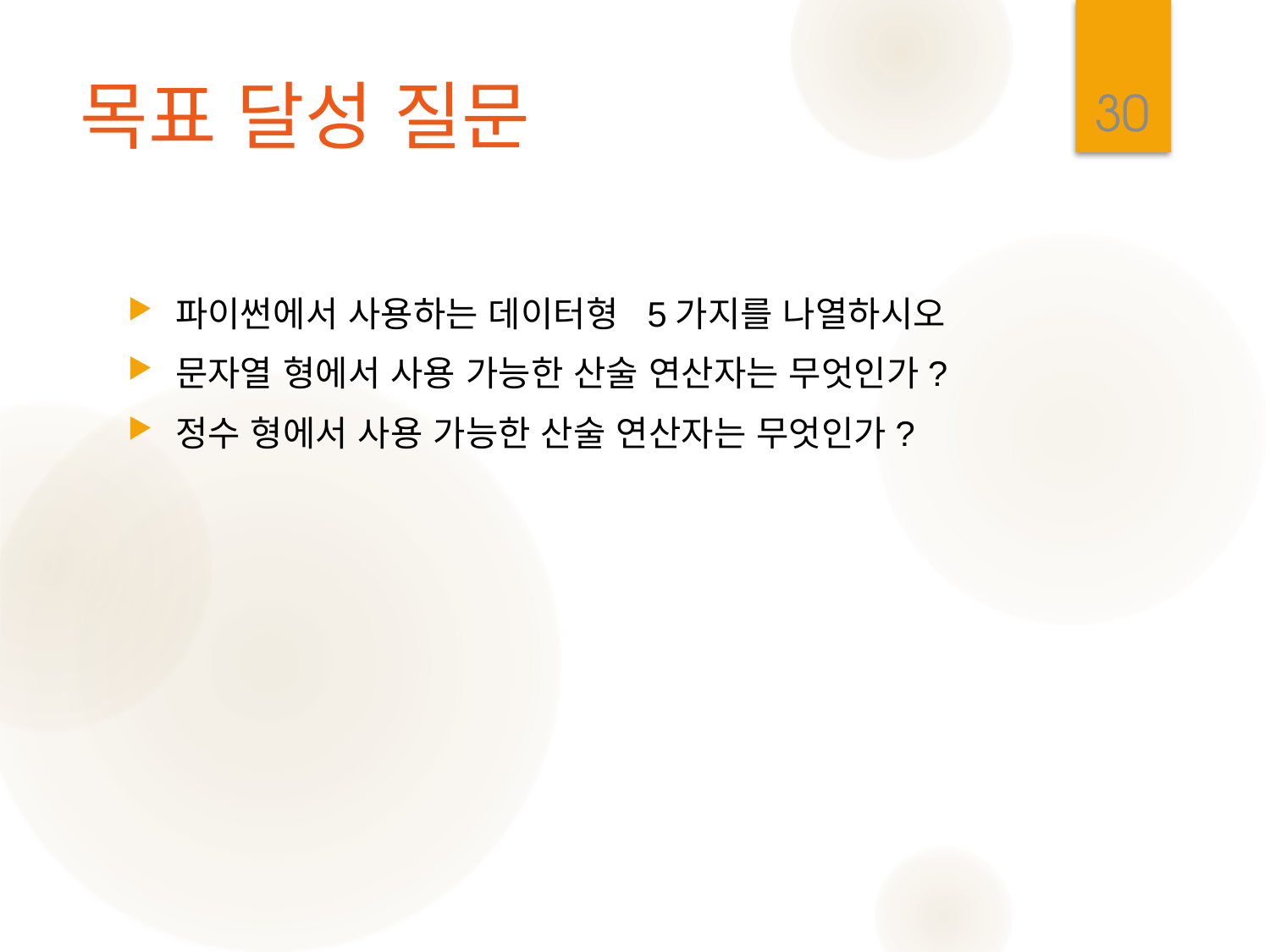

30
# 목표 달성 질문
파이썬에서 사용하는 데이터형  5가지를 나열하시오
문자열 형에서 사용 가능한 산술 연산자는 무엇인가?
정수 형에서 사용 가능한 산술 연산자는 무엇인가?